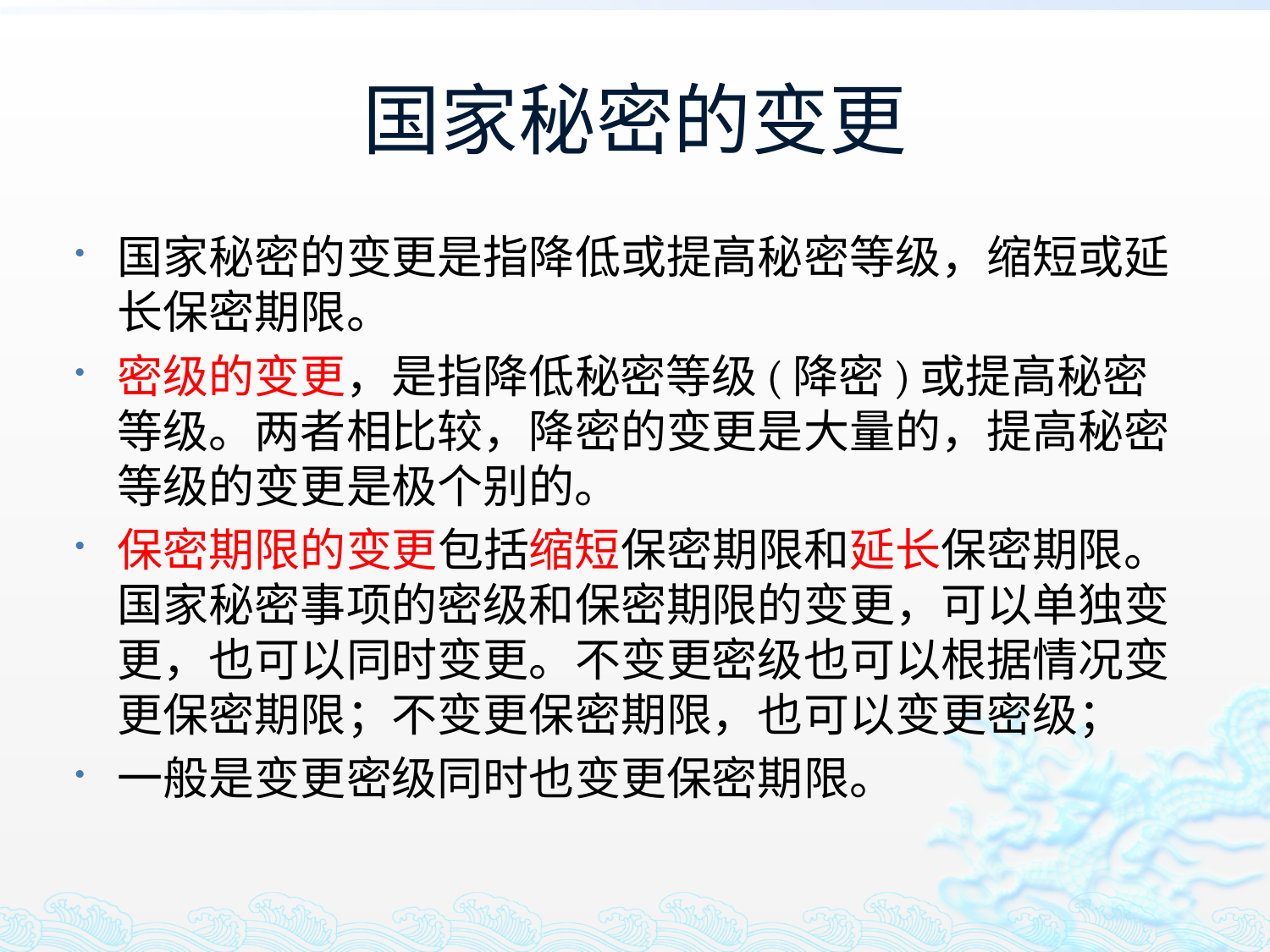

# 国家秘密的变更
国家秘密的变更是指降低或提高秘密等级，缩短或延长保密期限。
密级的变更，是指降低秘密等级(降密)或提高秘密等级。两者相比较，降密的变更是大量的，提高秘密等级的变更是极个别的。
保密期限的变更包括缩短保密期限和延长保密期限。国家秘密事项的密级和保密期限的变更，可以单独变更，也可以同时变更。不变更密级也可以根据情况变更保密期限；不变更保密期限，也可以变更密级；
一般是变更密级同时也变更保密期限。